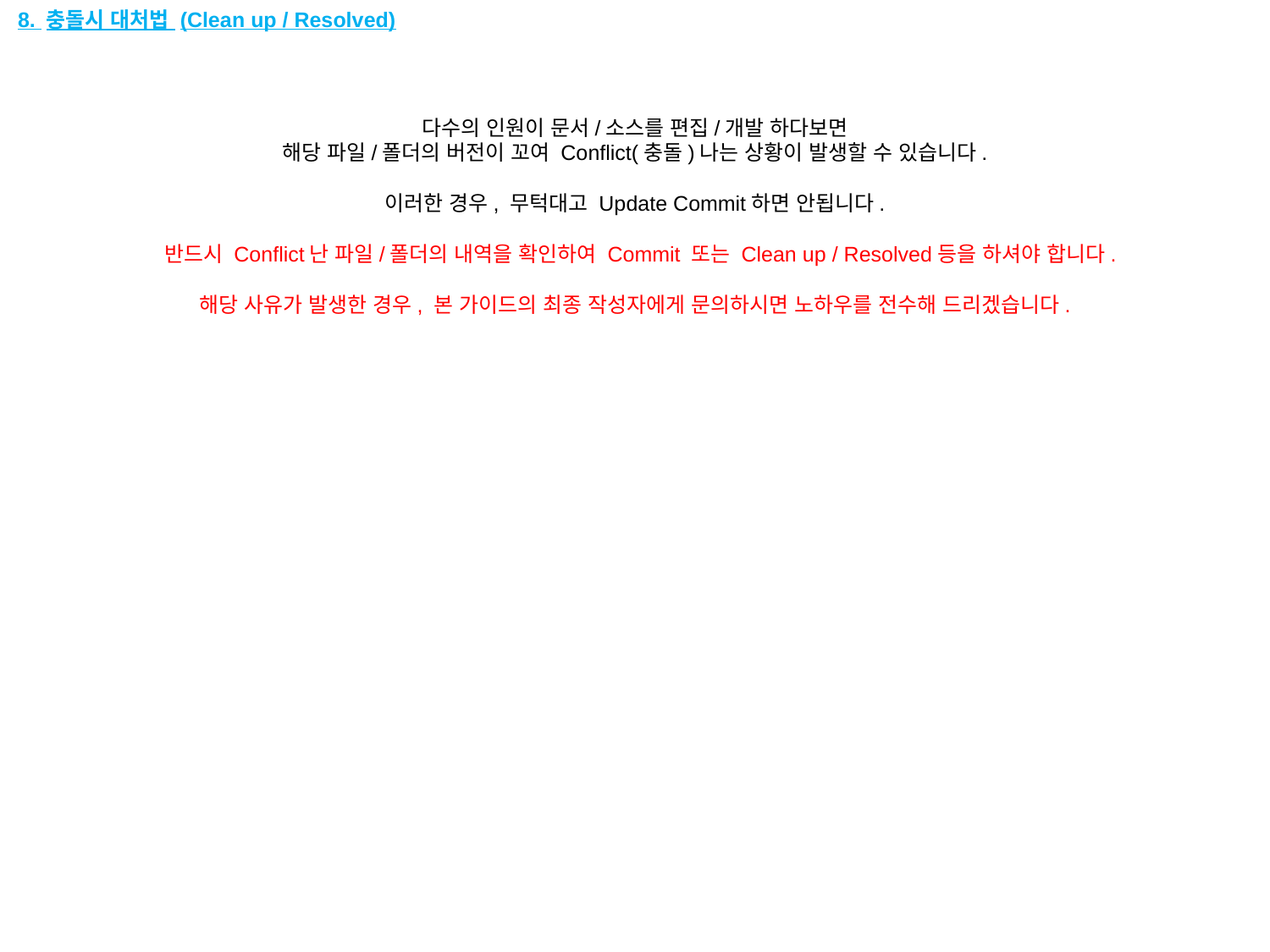

8. 충돌시 대처법 (Clean up / Resolved)
다수의 인원이 문서/소스를 편집/개발 하다보면
해당 파일/폴더의 버전이 꼬여 Conflict(충돌)나는 상황이 발생할 수 있습니다.

이러한 경우, 무턱대고 Update Commit하면 안됩니다.

 반드시 Conflict난 파일/폴더의 내역을 확인하여 Commit 또는 Clean up / Resolved등을 하셔야 합니다.

해당 사유가 발생한 경우, 본 가이드의 최종 작성자에게 문의하시면 노하우를 전수해 드리겠습니다.